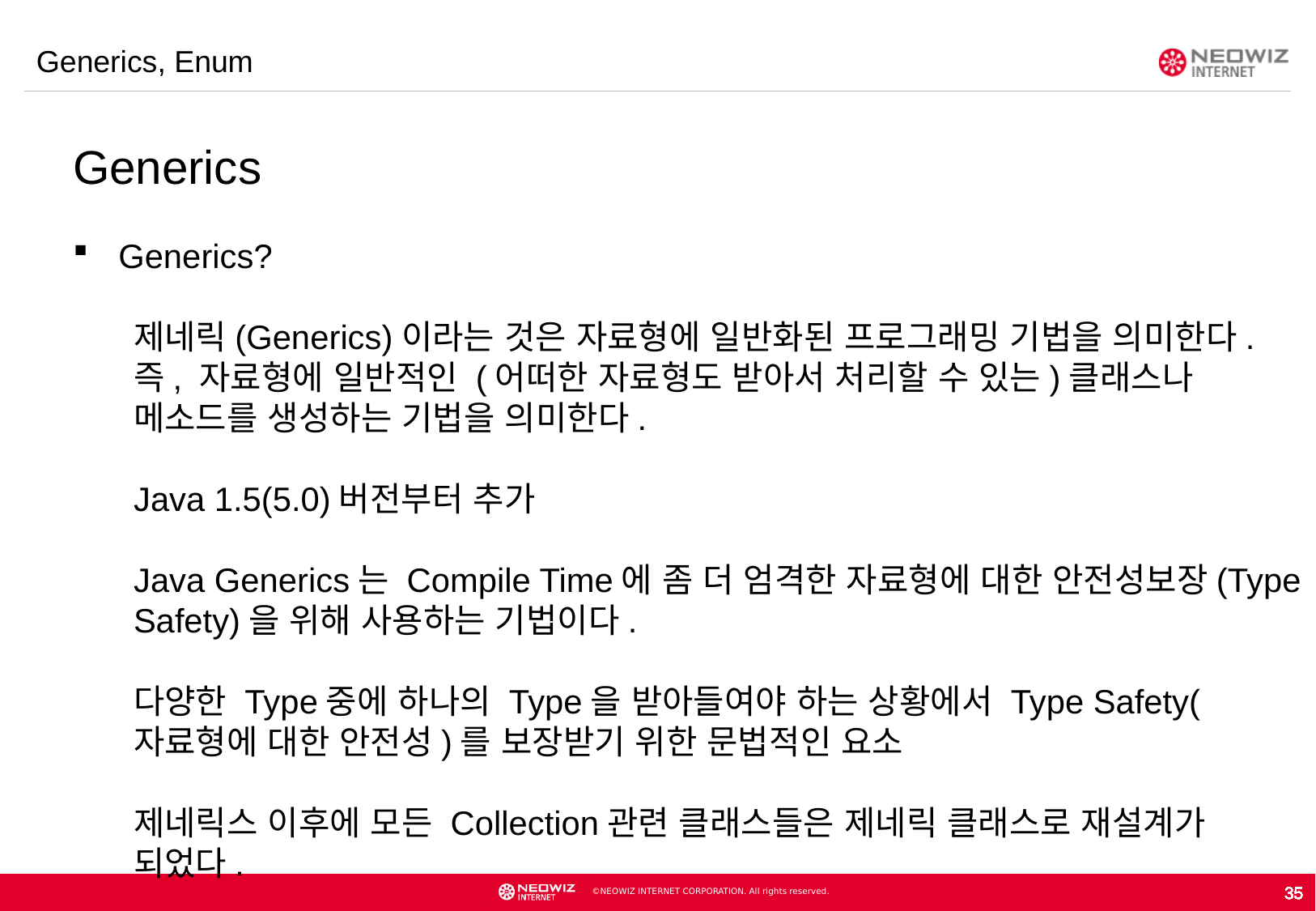

Generics, Enum

Generics

Generics?

제네릭(Generics)이라는 것은 자료형에 일반화된 프로그래밍 기법을 의미한다.
즉, 자료형에 일반적인 (어떠한 자료형도 받아서 처리할 수 있는)클래스나 메소드를 생성하는 기법을 의미한다.

Java 1.5(5.0)버전부터 추가

Java Generics는 Compile Time에 좀 더 엄격한 자료형에 대한 안전성보장(Type Safety)을 위해 사용하는 기법이다.

다양한 Type중에 하나의 Type을 받아들여야 하는 상황에서 Type Safety(자료형에 대한 안전성)를 보장받기 위한 문법적인 요소

제네릭스 이후에 모든 Collection관련 클래스들은 제네릭 클래스로 재설계가 되었다.

35
35
35
35
35
35
35
35
35
35
35
35
35
35
35
35
35
35
35
35